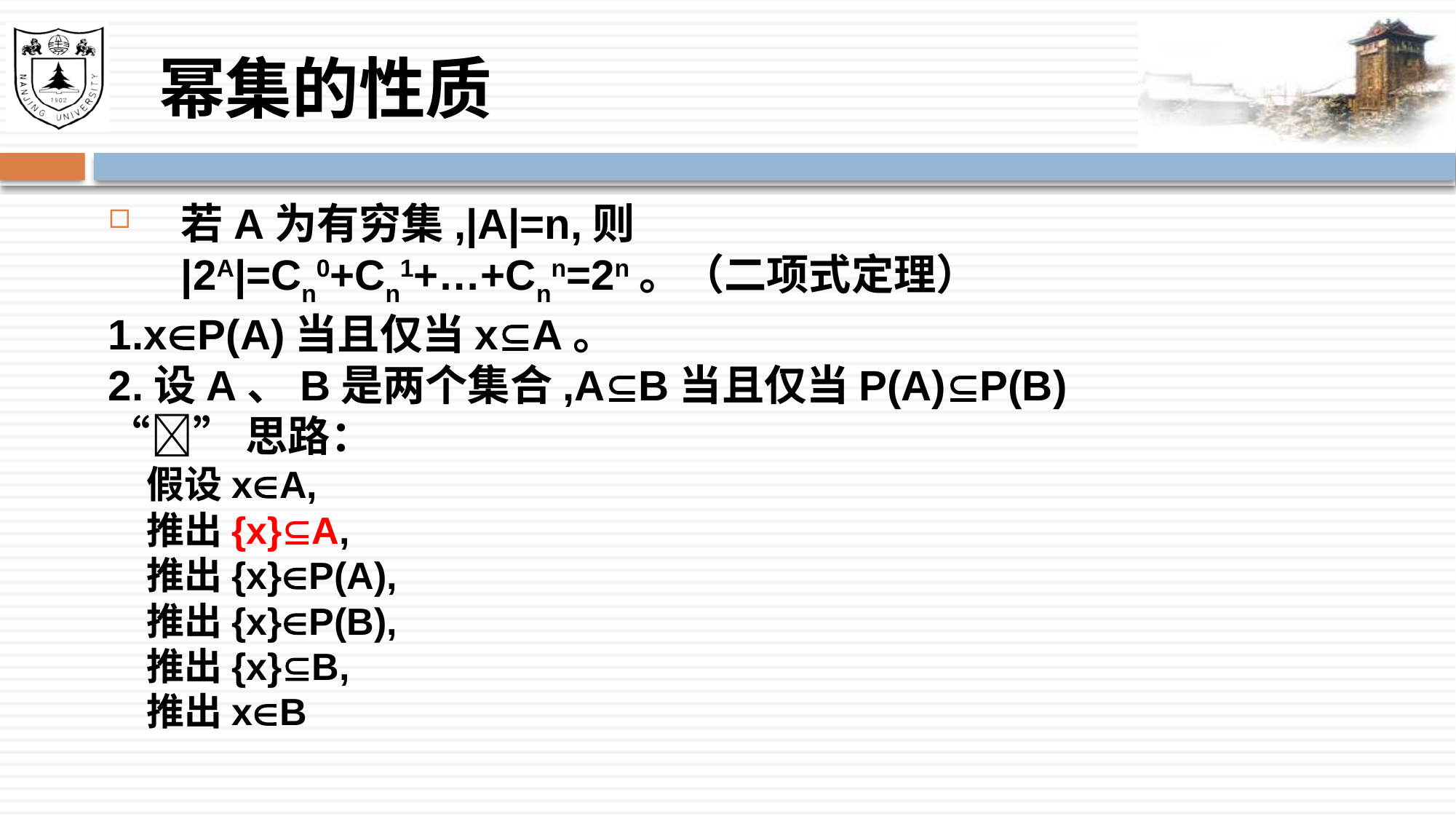

# 幂集的性质
若A为有穷集,|A|=n,则
|2A|=Cn0+Cn1+…+Cnn=2n。（二项式定理）
1.x∈P(A)当且仅当x⊆A。
2.设A、B是两个集合,A⊆B当且仅当P(A)⊆P(B)
“⇐”思路：
假设x∈A,
推出{x}⊆A,
推出{x}∈P(A),
推出{x}∈P(B),
推出{x}⊆B,
推出x∈B